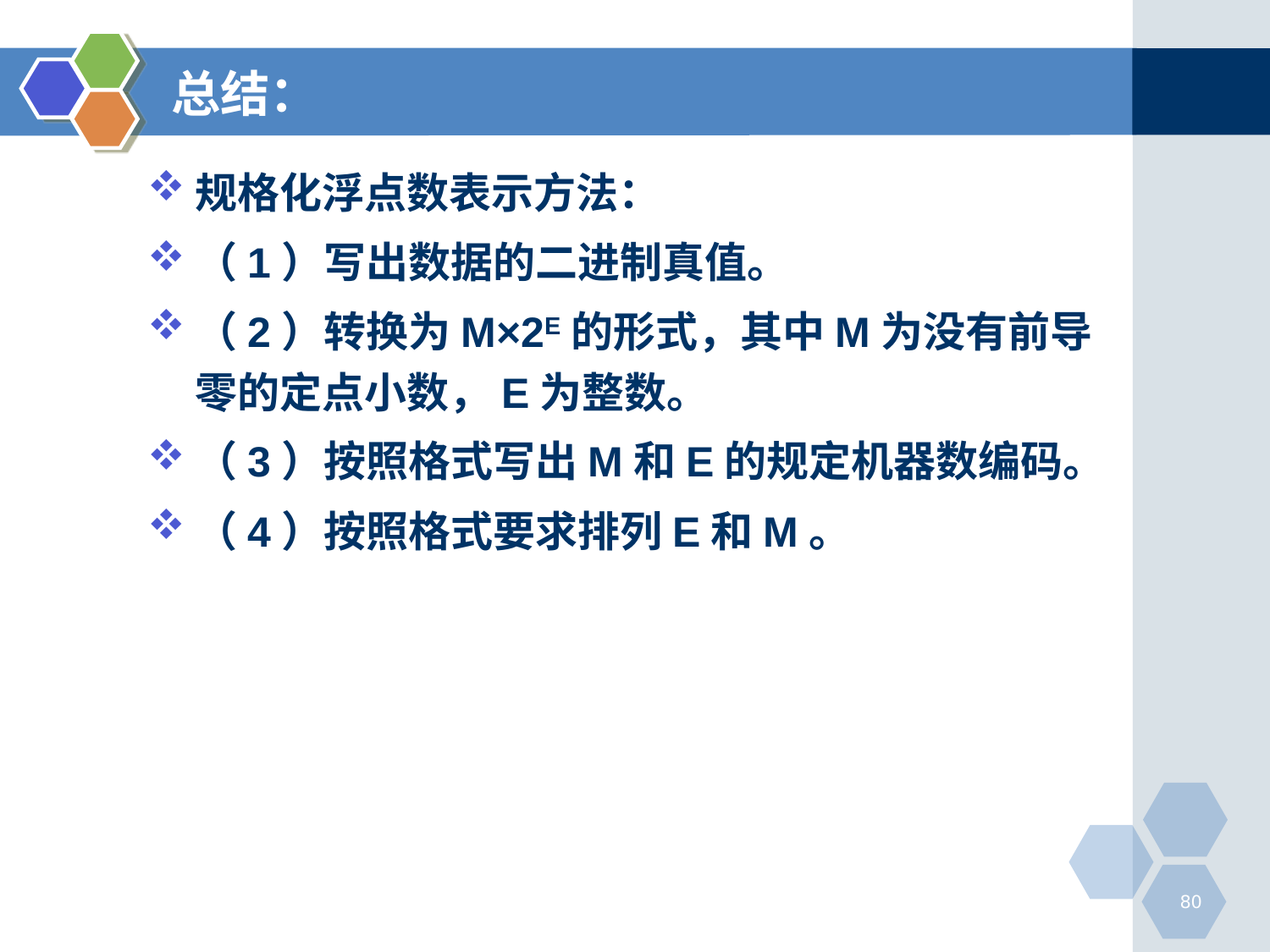

# 总结：
规格化浮点数表示方法：
（1）写出数据的二进制真值。
（2）转换为M×2E的形式，其中M为没有前导零的定点小数，E为整数。
（3）按照格式写出M和E的规定机器数编码。
（4）按照格式要求排列E和M。
80